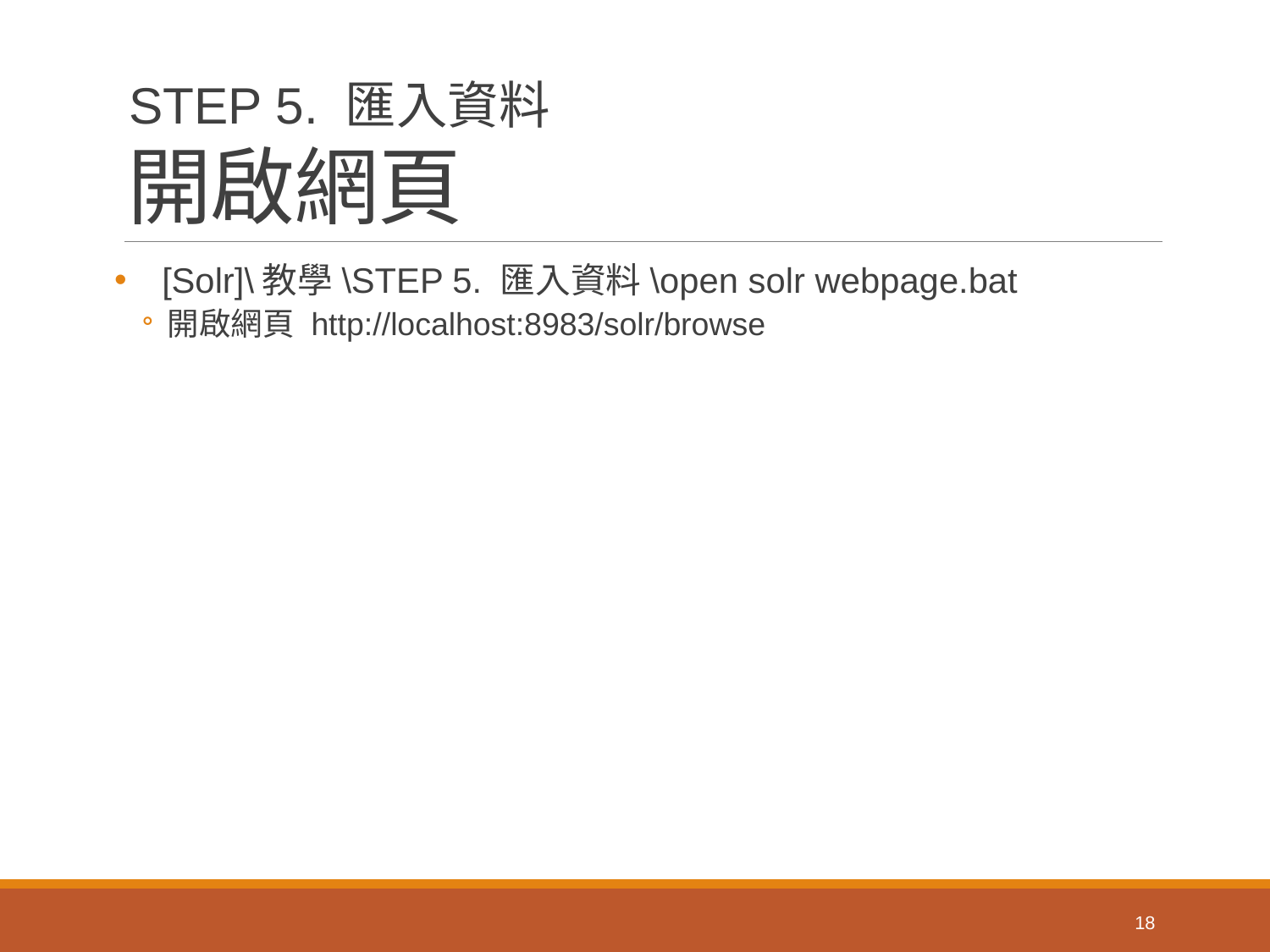

STEP 5. 匯入資料
# 開啟網頁
[Solr]\教學\STEP 5. 匯入資料\open solr webpage.bat
開啟網頁 http://localhost:8983/solr/browse
18